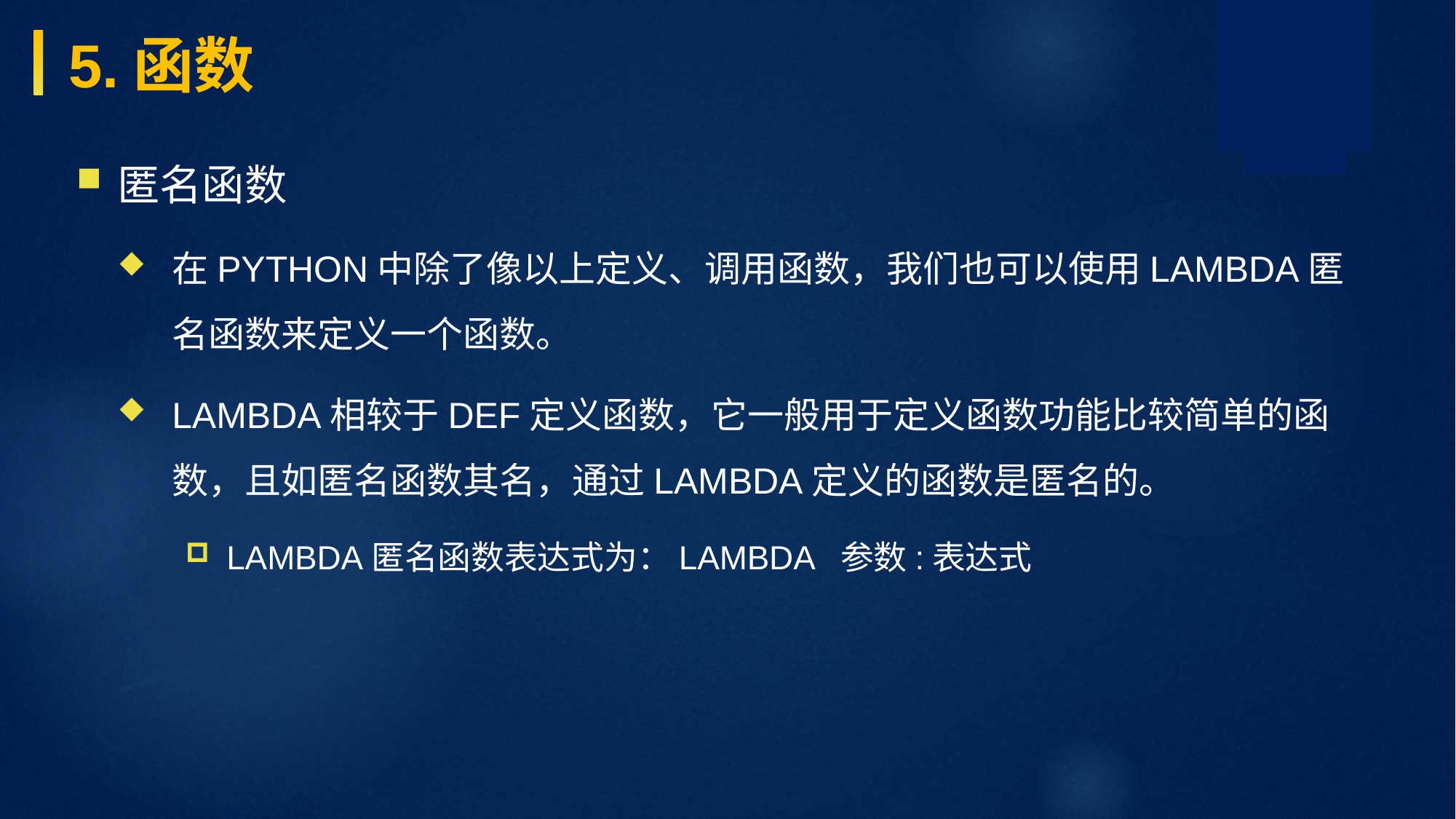

5.函数
匿名函数
在Python中除了像以上定义、调用函数，我们也可以使用lambda匿名函数来定义一个函数。
lambda相较于def定义函数，它一般用于定义函数功能比较简单的函数，且如匿名函数其名，通过lambda定义的函数是匿名的。
lambda匿名函数表达式为：lambda  参数:表达式